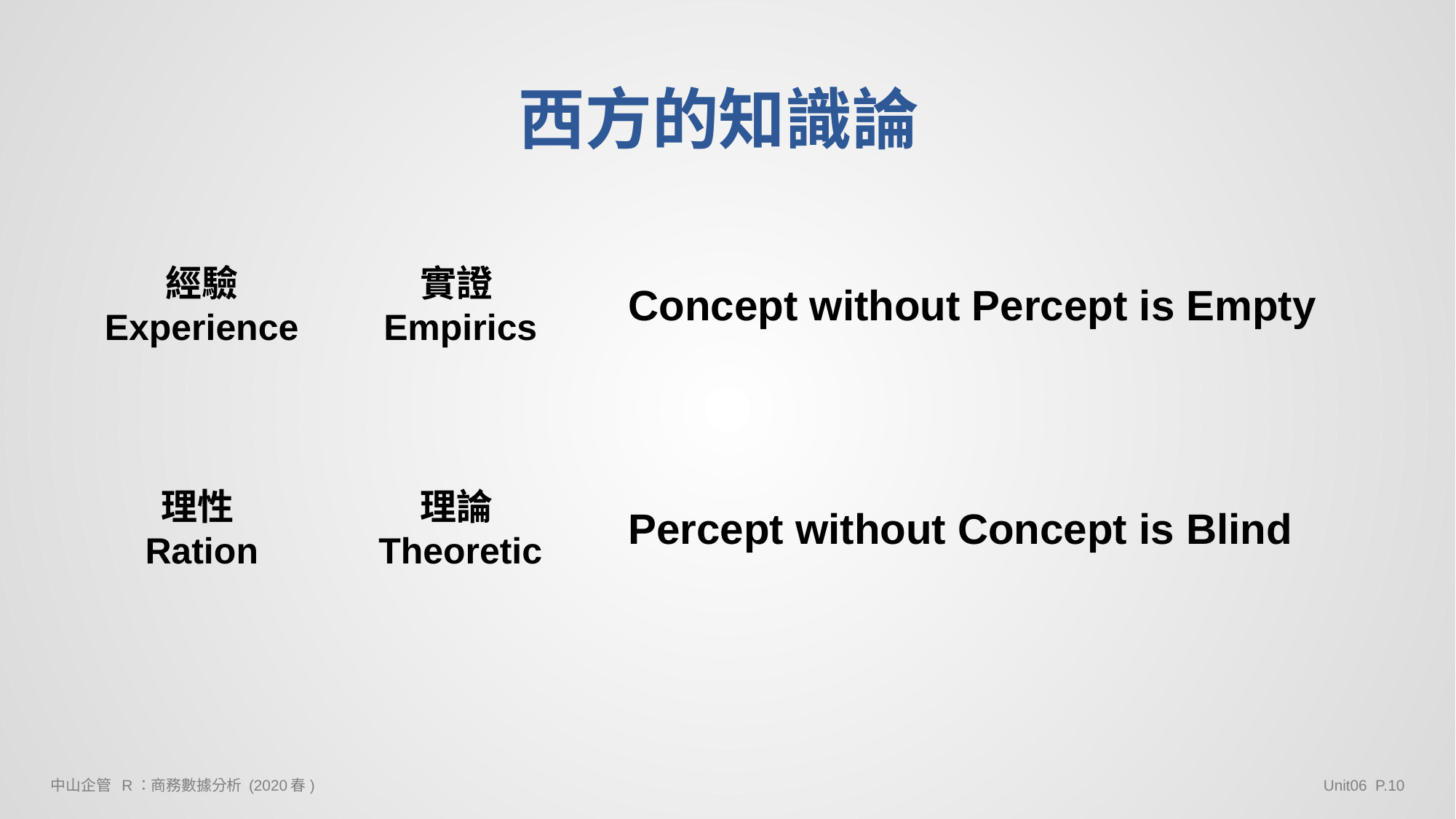

# 西方的知識論
經驗
Experience
實證Empirics
Concept without Percept is Empty
理性Ration
理論Theoretic
Percept without Concept is Blind